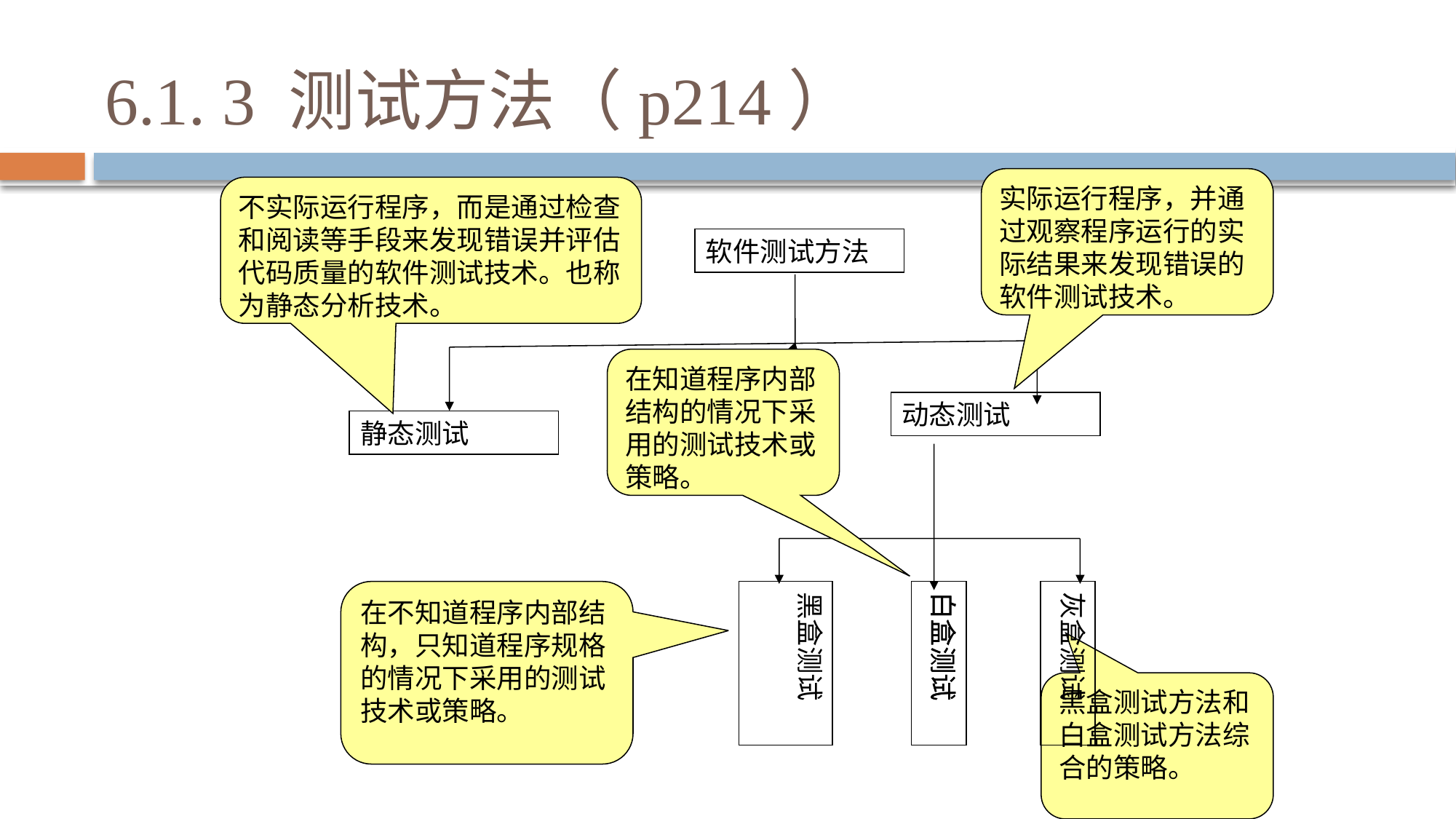

# 6.1. 3 测试方法（p214）
实际运行程序，并通过观察程序运行的实际结果来发现错误的软件测试技术。
不实际运行程序，而是通过检查和阅读等手段来发现错误并评估代码质量的软件测试技术。也称为静态分析技术。
软件测试方法

在知道程序内部结构的情况下采用的测试技术或策略。
动态测试
静态测试

在不知道程序内部结构，只知道程序规格的情况下采用的测试技术或策略。
黑盒测试

白盒测试
白盒测试
灰盒测试
黑盒测试方法和白盒测试方法综合的策略。